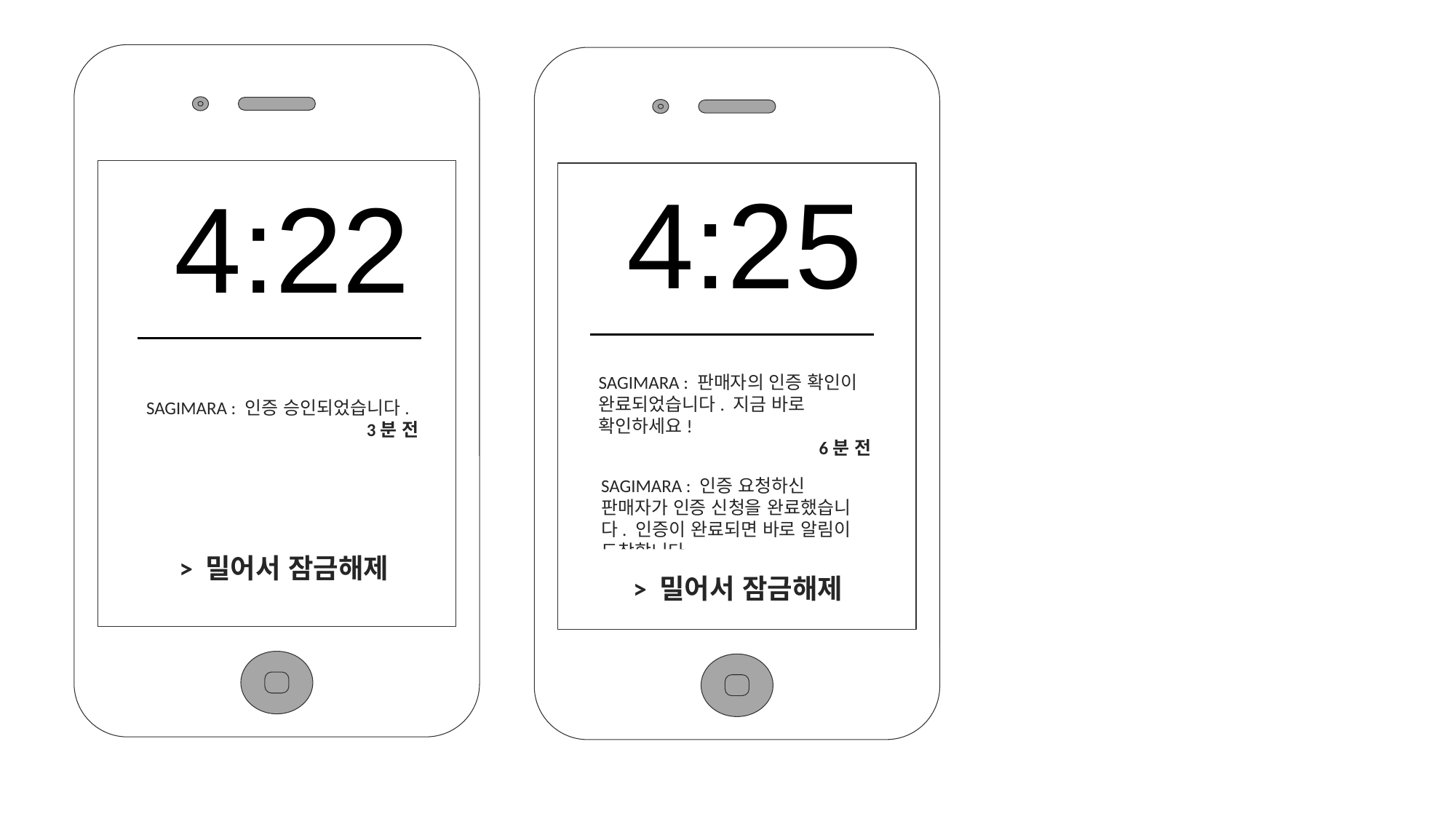

4:25
4:22
SAGIMARA : 판매자의 인증 확인이 완료되었습니다. 지금 바로 확인하세요!
6분 전
SAGIMARA : 인증 승인되었습니다.
3분 전
SAGIMARA : 인증 요청하신 판매자가 인증 신청을 완료했습니다. 인증이 완료되면 바로 알림이 도착합니다.
1분 전
 > 밀어서 잠금해제
 > 밀어서 잠금해제